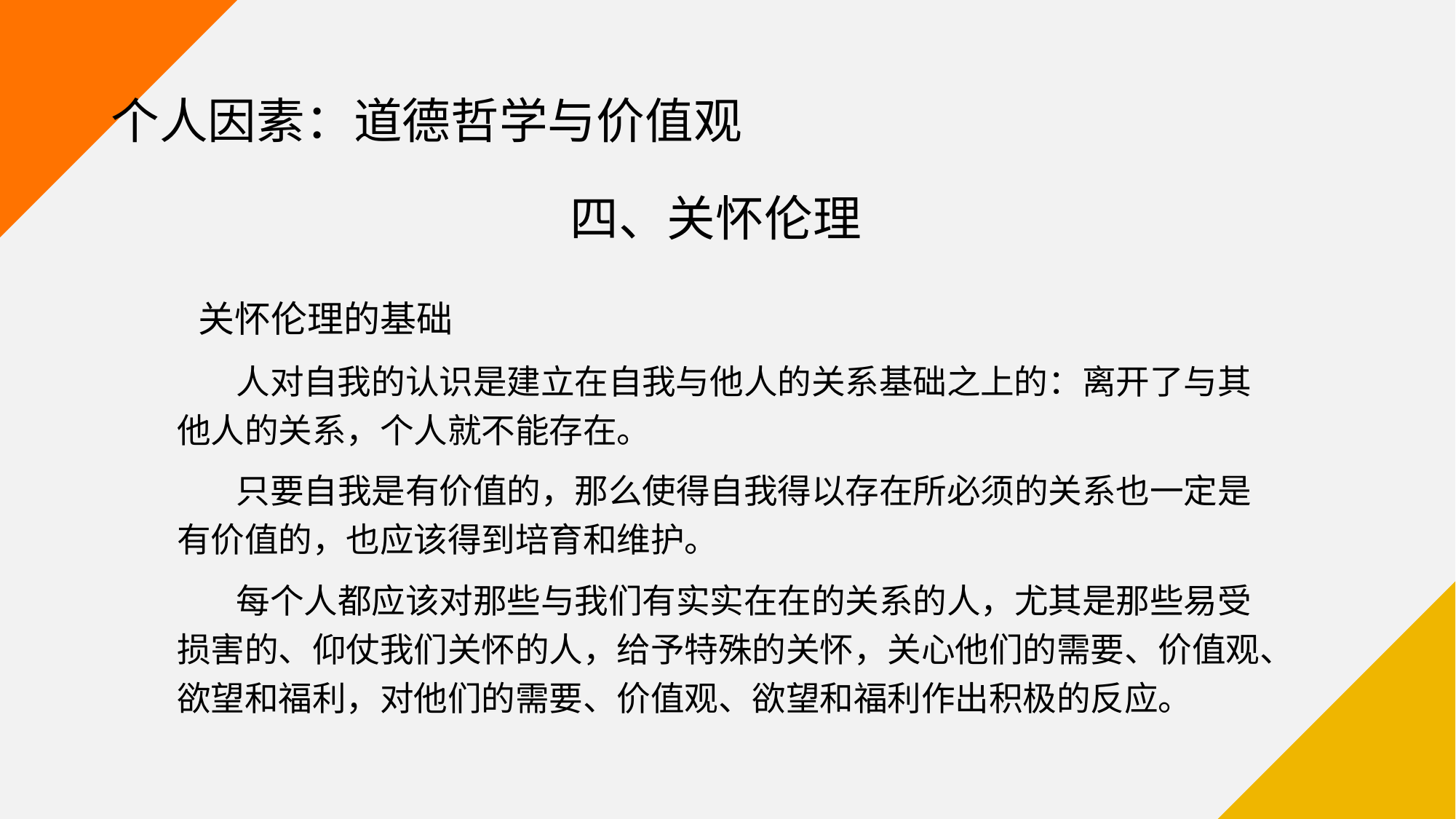

# 个人因素：道德哲学与价值观
四、关怀伦理
     关怀伦理的基础
                人对自我的认识是建立在自我与他人的关系基础之上的：离开了与其他人的关系，个人就不能存在。
          只要自我是有价值的，那么使得自我得以存在所必须的关系也一定是有价值的，也应该得到培育和维护。
          每个人都应该对那些与我们有实实在在的关系的人，尤其是那些易受损害的、仰仗我们关怀的人，给予特殊的关怀，关心他们的需要、价值观、欲望和福利，对他们的需要、价值观、欲望和福利作出积极的反应。